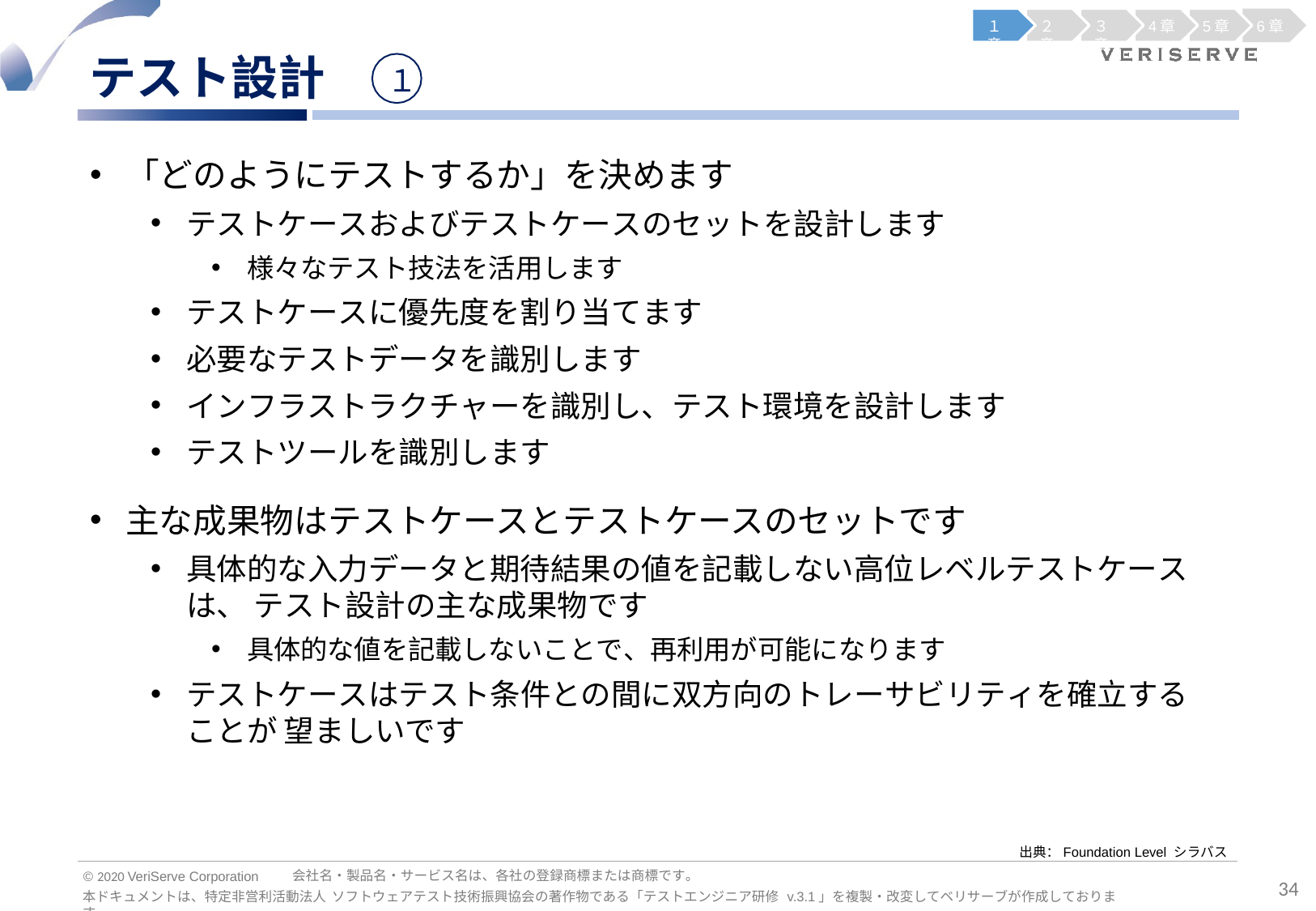

１章
２章
３章
4章
5章
6章
テスト設計

１
「どのようにテストするか」を決めます
テストケースおよびテストケースのセットを設計します
様々なテスト技法を活用します
テストケースに優先度を割り当てます
必要なテストデータを識別します
インフラストラクチャーを識別し、テスト環境を設計します
テストツールを識別します

主な成果物はテストケースとテストケースのセットです
具体的な入力データと期待結果の値を記載しない高位レベルテストケースは、 テスト設計の主な成果物です
具体的な値を記載しないことで、再利用が可能になります
テストケースはテスト条件との間に双方向のトレーサビリティを確立することが 望ましいです
出典：Foundation Level シラバス
会社名・製品名・サービス名は、各社の登録商標または商標です。
© 2020 VeriServe Corporation
34
本ドキュメントは、特定非営利活動法人 ソフトウェアテスト技術振興協会の著作物である「テストエンジニア研修 v.3.1」を複製・改変してベリサーブが作成しております。